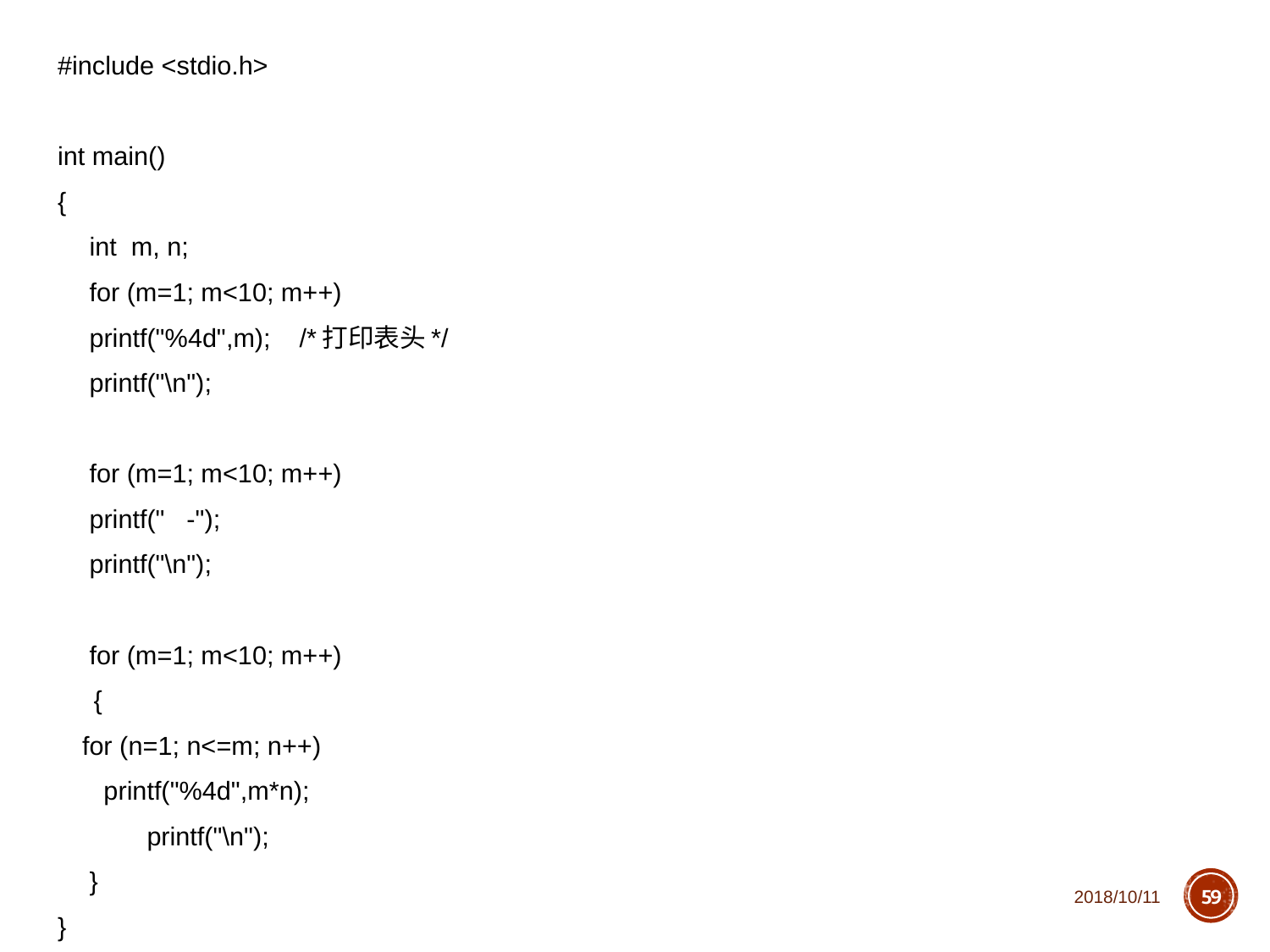

#include <stdio.h>

int main()
{
	 int  m, n;
	 for (m=1; m<10; m++)
		 printf("%4d",m);    /*打印表头*/
	 printf("\n");

	 for (m=1; m<10; m++)
		 printf("   -");
	 printf("\n");

	 for (m=1; m<10; m++)
     {
		for (n=1; n<=m; n++)
		   printf("%4d",m*n);
	         printf("\n");
  	 }
}
2018/10/11
59